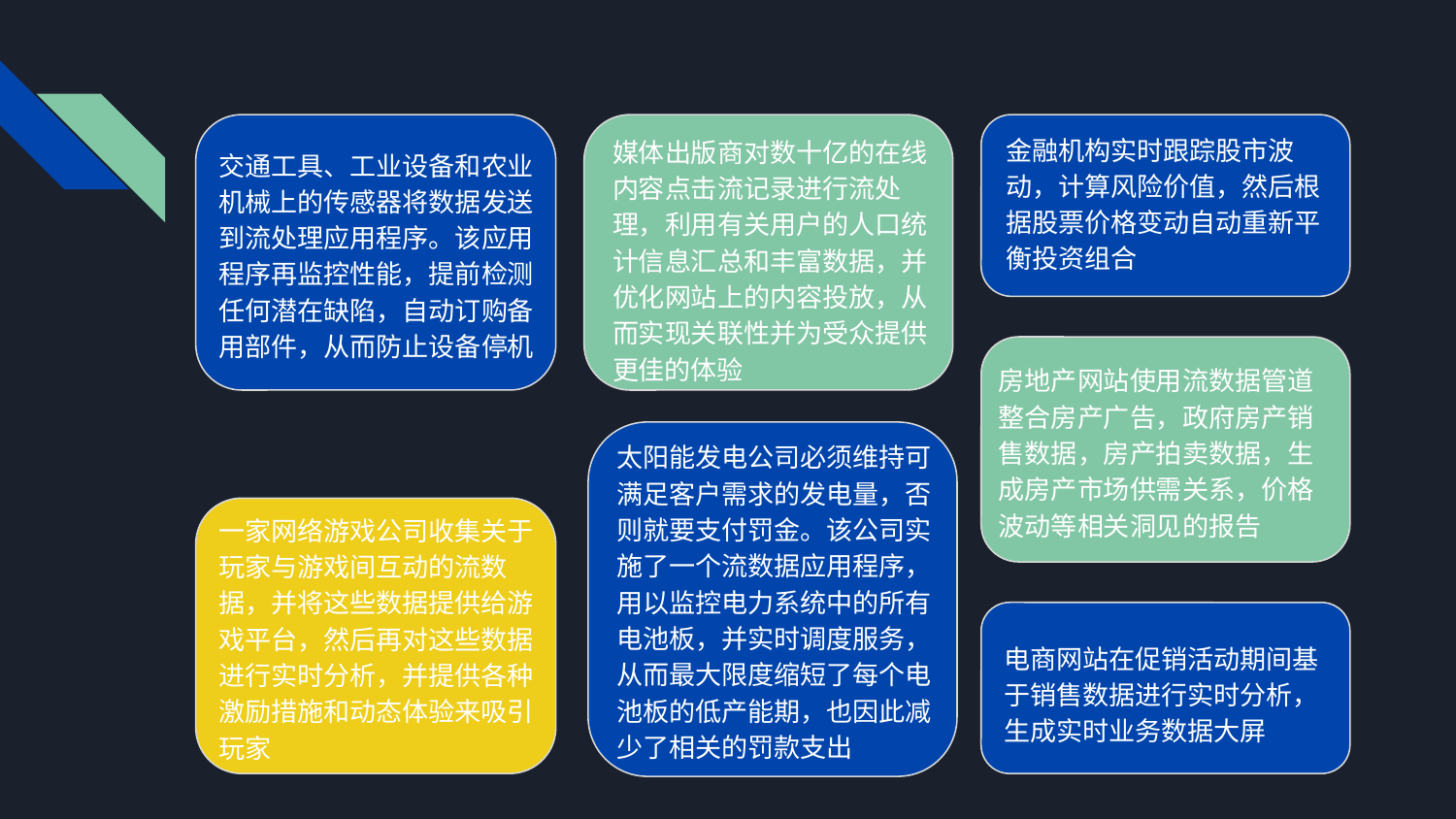

金融机构实时跟踪股市波动，计算风险价值，然后根据股票价格变动自动重新平衡投资组合
媒体出版商对数十亿的在线内容点击流记录进行流处理，利用有关用户的人口统计信息汇总和丰富数据，并优化网站上的内容投放，从而实现关联性并为受众提供更佳的体验
交通工具、工业设备和农业机械上的传感器将数据发送到流处理应用程序。该应用程序再监控性能，提前检测任何潜在缺陷，自动订购备用部件，从而防止设备停机

房地产网站使用流数据管道整合房产广告，政府房产销售数据，房产拍卖数据，生成房产市场供需关系，价格波动等相关洞见的报告

太阳能发电公司必须维持可满足客户需求的发电量，否则就要支付罚金。该公司实施了一个流数据应用程序，用以监控电力系统中的所有电池板，并实时调度服务，从而最大限度缩短了每个电池板的低产能期，也因此减少了相关的罚款支出
一家网络游戏公司收集关于玩家与游戏间互动的流数据，并将这些数据提供给游戏平台，然后再对这些数据进行实时分析，并提供各种激励措施和动态体验来吸引玩家

电商网站在促销活动期间基于销售数据进行实时分析，生成实时业务数据大屏